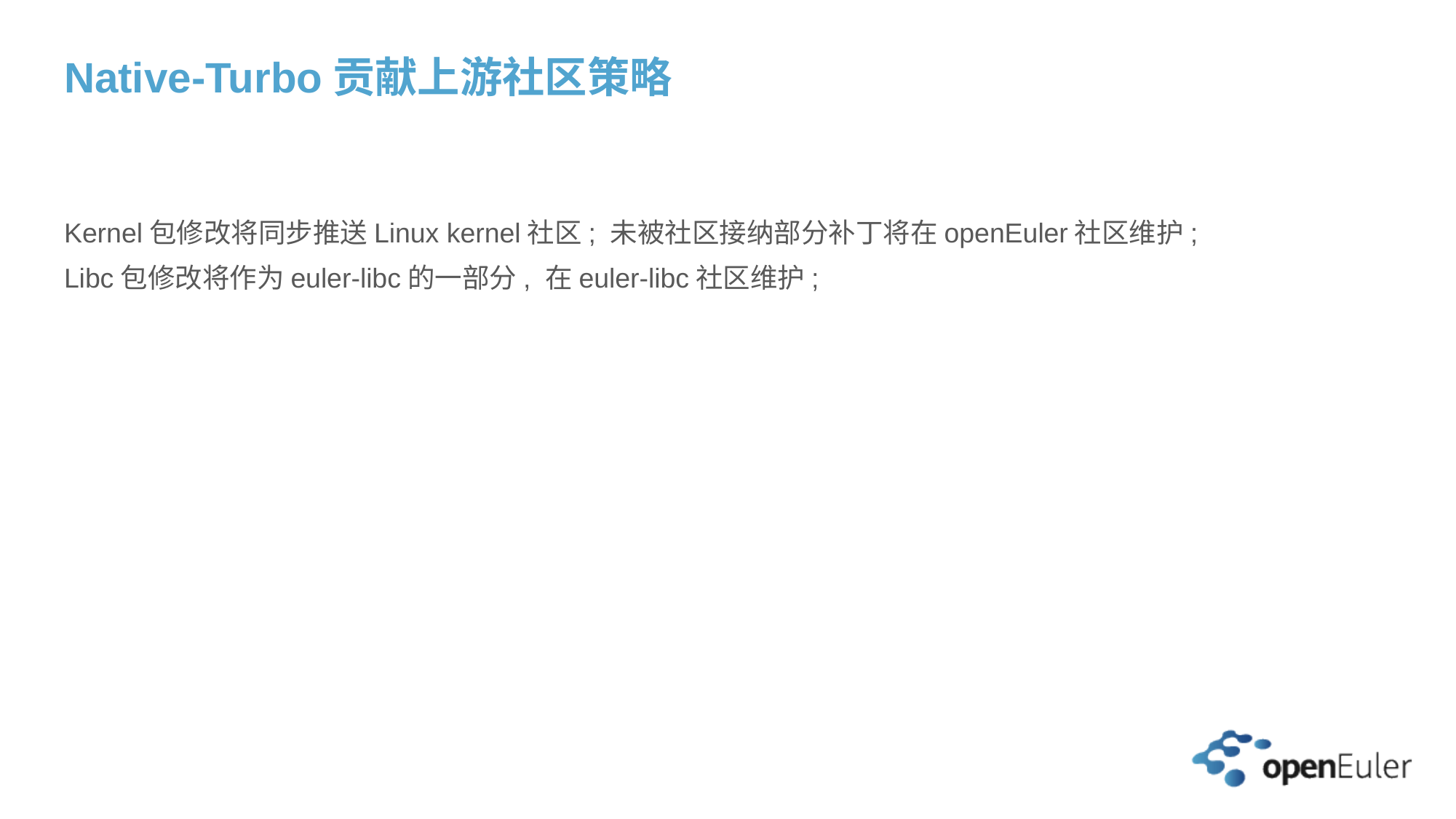

# Native-Turbo贡献上游社区策略
Kernel包修改将同步推送Linux kernel社区; 未被社区接纳部分补丁将在openEuler社区维护;
Libc包修改将作为euler-libc的一部分, 在euler-libc社区维护;